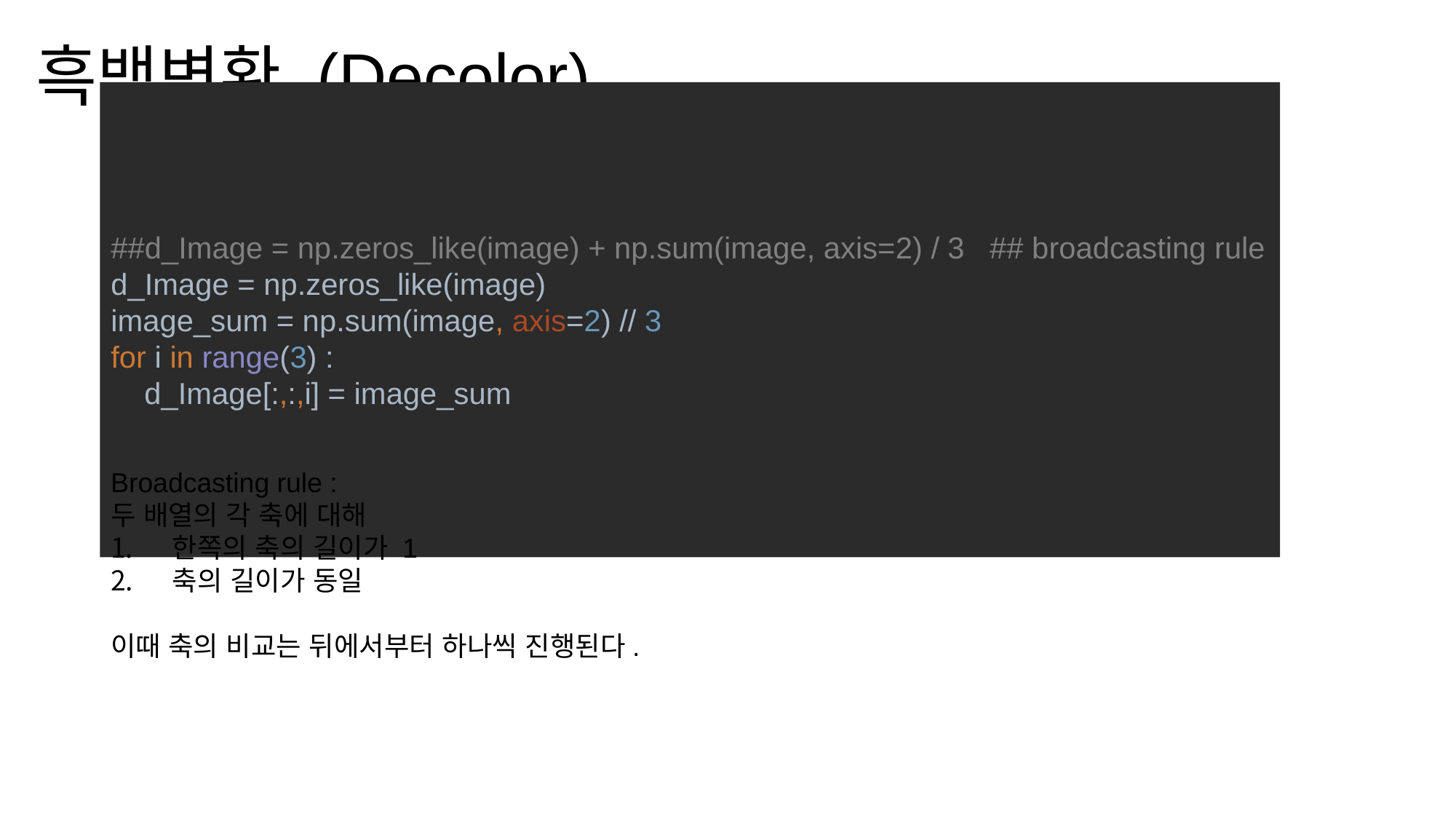

# 흑백변환 (Decolor)
##d_Image = np.zeros_like(image) + np.sum(image, axis=2) / 3   ## broadcasting rule
d_Image = np.zeros_like(image)
image_sum = np.sum(image, axis=2) // 3
for i in range(3) :
    d_Image[:,:,i] = image_sum
Broadcasting rule :
두 배열의 각 축에 대해
한쪽의 축의 길이가 1
축의 길이가 동일

이때 축의 비교는 뒤에서부터 하나씩 진행된다.